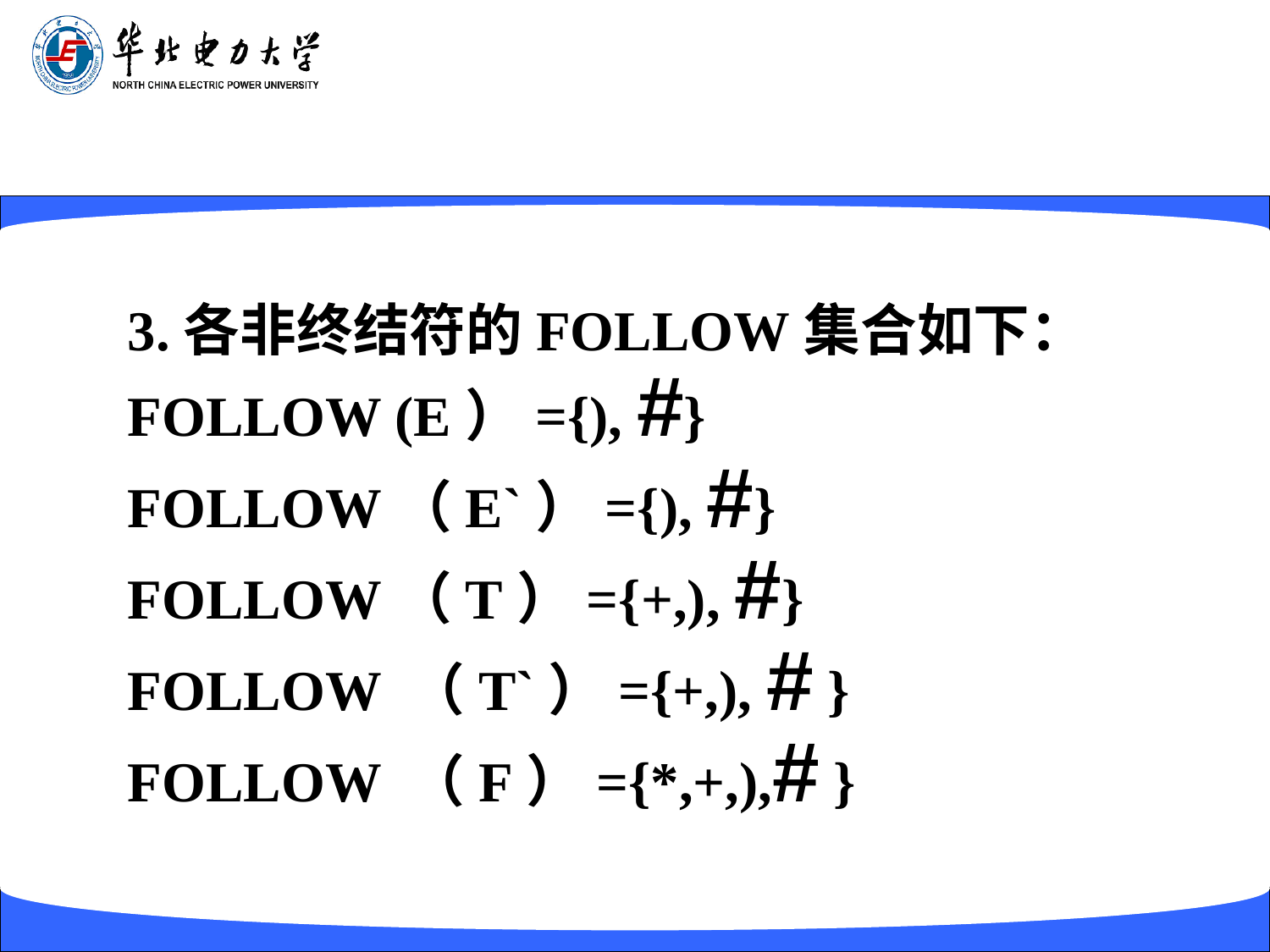

3.各非终结符的FOLLOW集合如下：
FOLLOW (E）={), #}
FOLLOW（E`）={), #}
FOLLOW（T）={+,), #}
FOLLOW （T`）={+,), # }
FOLLOW （F）={*,+,),# }